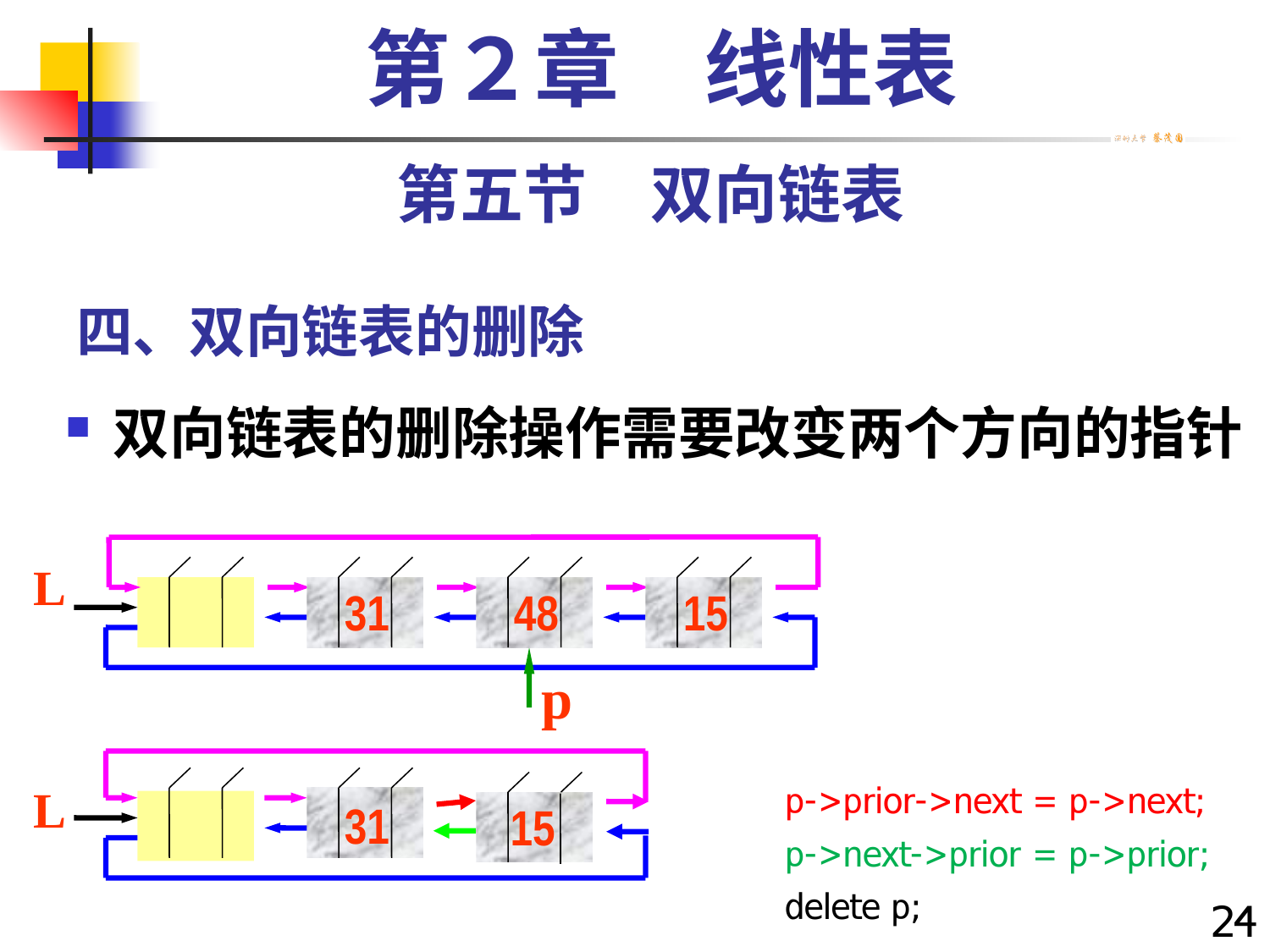

第２章　线性表
第五节　双向链表
# 四、双向链表的删除
双向链表的删除操作需要改变两个方向的指针

L

31

48

15

p

31
L

15

p->prior->next = p->next;
p->next->prior = p->prior;
delete p;

24